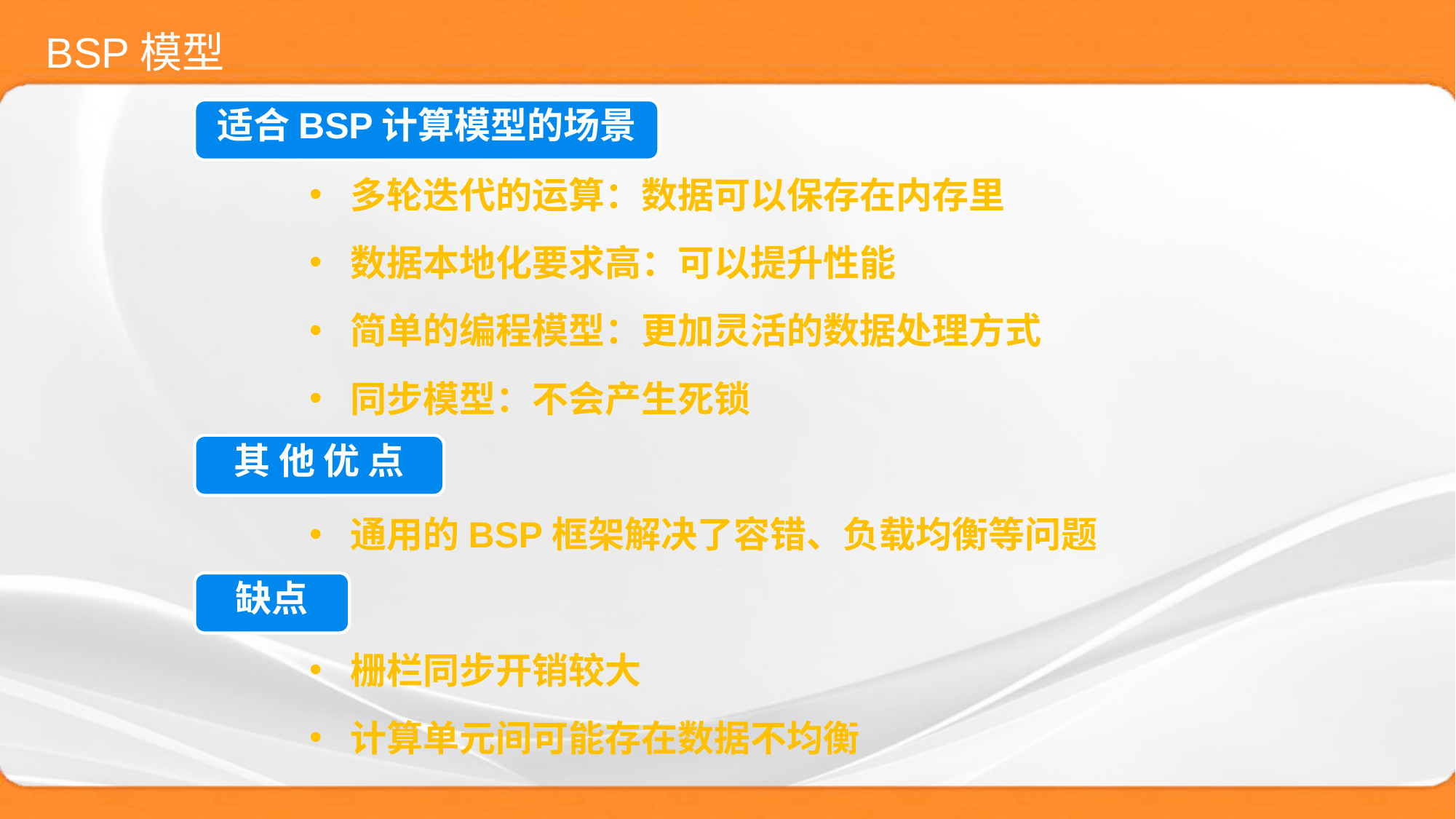

# BSP模型
适合BSP计算模型的场景

多轮迭代的运算：数据可以保存在内存里
数据本地化要求高：可以提升性能
简单的编程模型：更加灵活的数据处理方式
同步模型：不会产生死锁

通用的BSP框架解决了容错、负载均衡等问题

栅栏同步开销较大
计算单元间可能存在数据不均衡
其 他 优 点
缺点